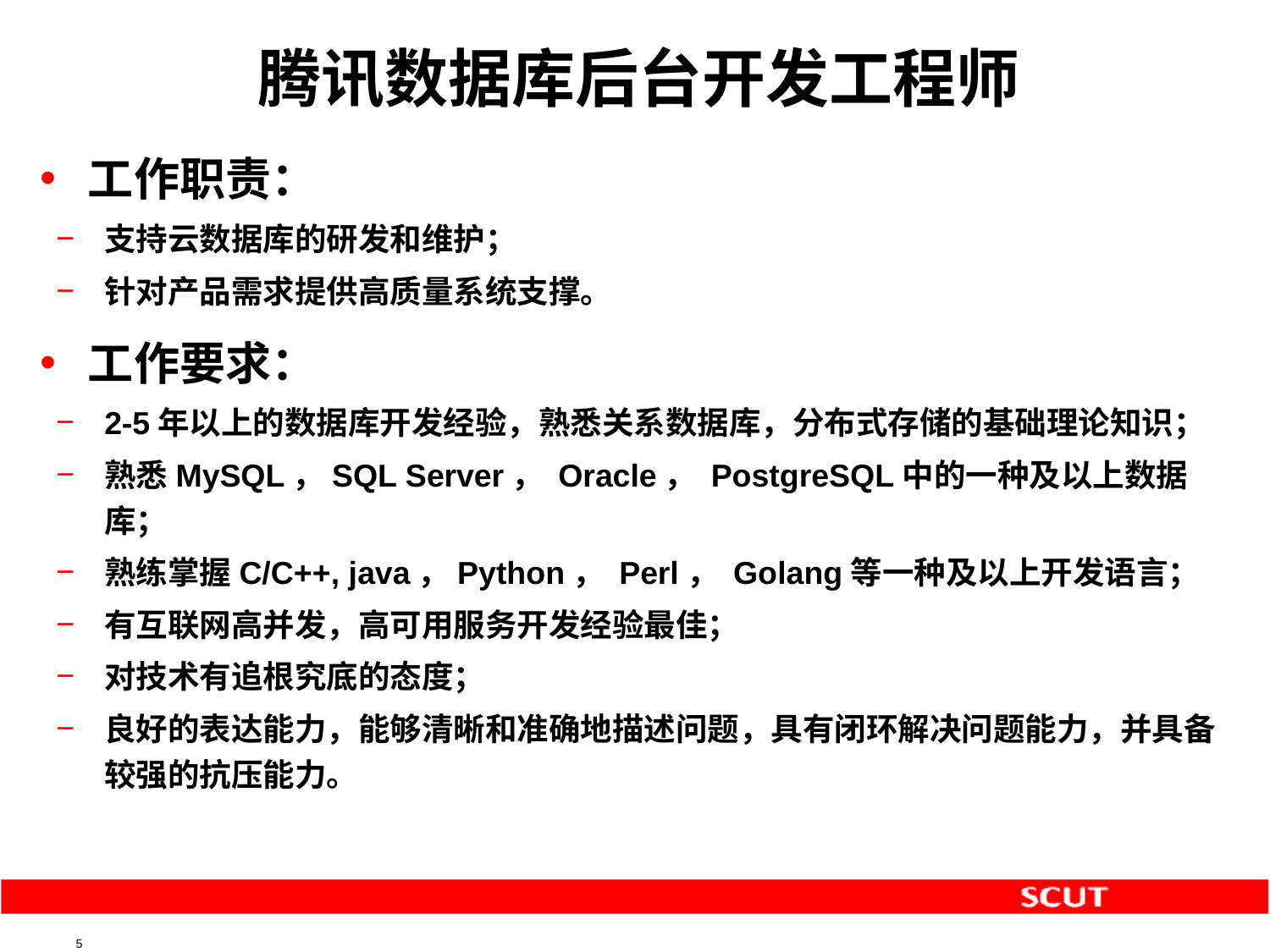

# 腾讯数据库后台开发工程师
工作职责：
支持云数据库的研发和维护；
针对产品需求提供高质量系统支撑。
工作要求：
2-5年以上的数据库开发经验，熟悉关系数据库，分布式存储的基础理论知识；
熟悉MySQL，SQL Server， Oracle， PostgreSQL中的一种及以上数据库；
熟练掌握C/C++, java，Python， Perl， Golang等一种及以上开发语言；
有互联网高并发，高可用服务开发经验最佳；
对技术有追根究底的态度；
良好的表达能力，能够清晰和准确地描述问题，具有闭环解决问题能力，并具备较强的抗压能力。